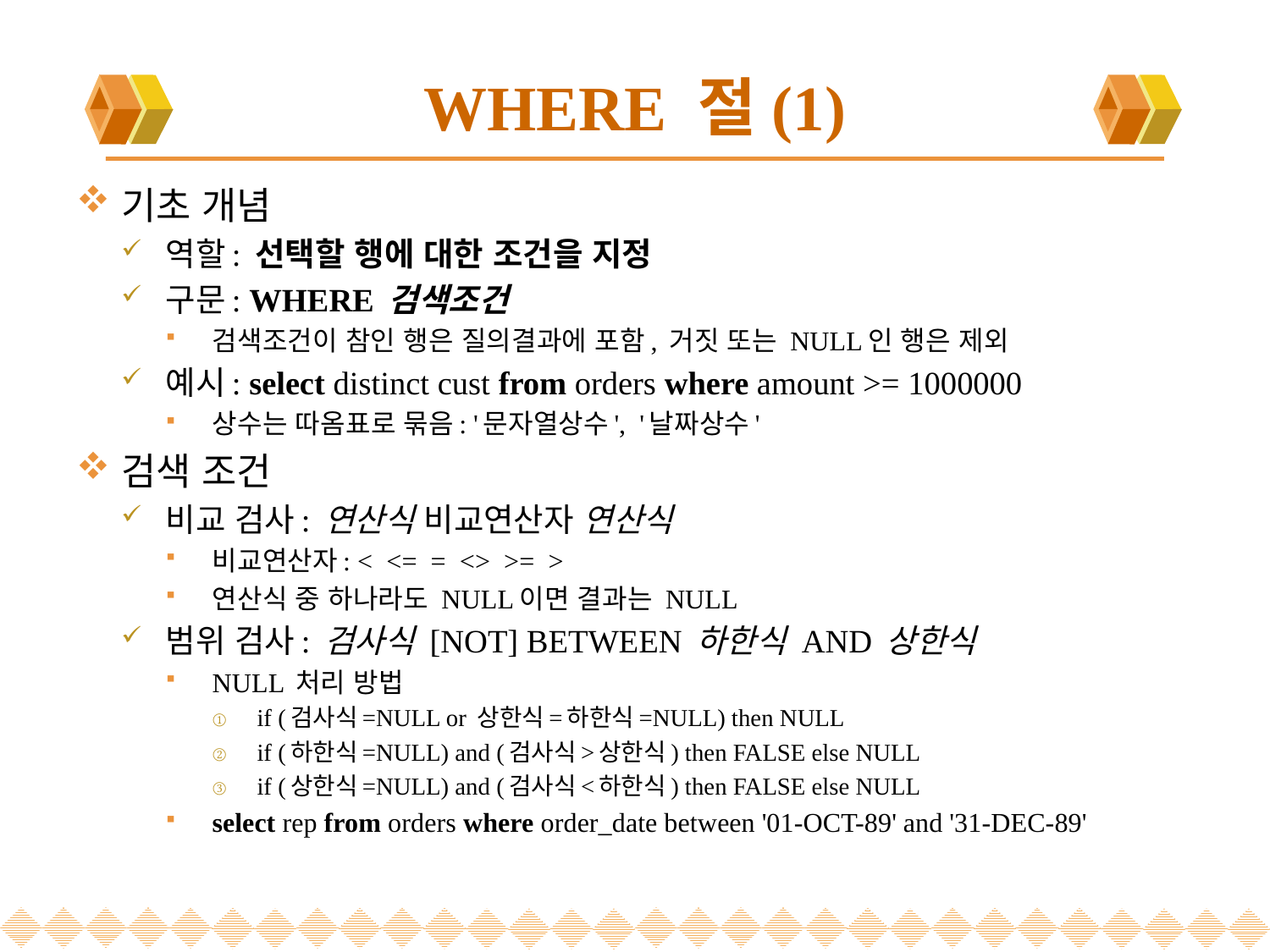

# WHERE 절(1)
기초 개념
역할: 선택할 행에 대한 조건을 지정
구문: WHERE 검색조건
검색조건이 참인 행은 질의결과에 포함, 거짓 또는 NULL인 행은 제외
예시: select distinct cust from orders where amount >= 1000000
상수는 따옴표로 묶음: '문자열상수',  '날짜상수'
검색 조건
비교 검사: 연산식 비교연산자 연산식
비교연산자: <  <=  =  <>  >=  >
연산식 중 하나라도 NULL이면 결과는 NULL
범위 검사: 검사식 [NOT] BETWEEN 하한식 AND 상한식
NULL 처리 방법
if (검사식=NULL or 상한식=하한식=NULL) then NULL
if (하한식=NULL) and (검사식>상한식) then FALSE else NULL
if (상한식=NULL) and (검사식<하한식) then FALSE else NULL
select rep from orders where order_date between '01-OCT-89' and '31-DEC-89'